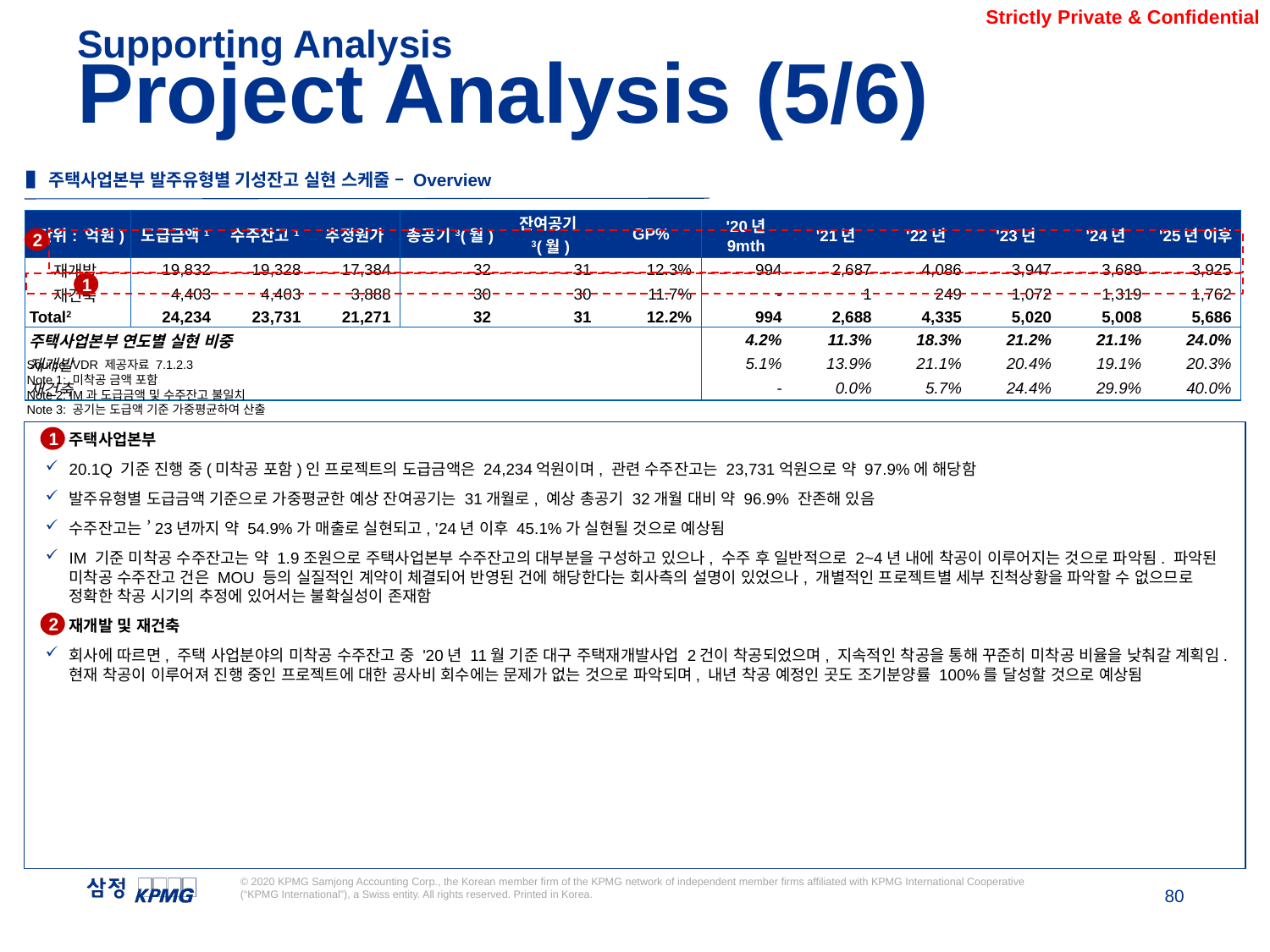

Supporting Analysis
Project Analysis (5/6)
▌주택사업본부 발주유형별 기성잔고 실현 스케줄 – Overview

| (단위: 억원) | 도급금액1 | 수주잔고1 | 추정원가 | 총공기3(월) | 잔여공기3(월) | GP% | '20년 9mth | '21년 | '22년 | '23년 | '24년 | '25년 이후 |
| --- | --- | --- | --- | --- | --- | --- | --- | --- | --- | --- | --- | --- |
| 재개발 | 19,832 | 19,328 | 17,384 | 32 | 31 | 12.3% | 994 | 2,687 | 4,086 | 3,947 | 3,689 | 3,925 |
| 재건축 | 4,403 | 4,403 | 3,888 | 30 | 30 | 11.7% | - | 1 | 249 | 1,072 | 1,319 | 1,762 |
| Total2 | 24,234 | 23,731 | 21,271 | 32 | 31 | 12.2% | 994 | 2,688 | 4,335 | 5,020 | 5,008 | 5,686 |
| 주택사업본부 연도별 실현 비중 |  |  |  |  |  |  | 4.2% | 11.3% | 18.3% | 21.2% | 21.1% | 24.0% |
| 재개발 |  |  |  |  |  |  | 5.1% | 13.9% | 21.1% | 20.4% | 19.1% | 20.3% |
| 재건축 |  |  |  |  |  |  | - | 0.0% | 5.7% | 24.4% | 29.9% | 40.0% |
2

1

Source: VDR 제공자료 7.1.2.3
Note 1: 미착공 금액 포함
Note 2: IM과 도급금액 및 수주잔고 불일치
Note 3: 공기는 도급액 기준 가중평균하여 산출
주택사업본부
20.1Q 기준 진행 중(미착공 포함)인 프로젝트의 도급금액은 24,234억원이며, 관련 수주잔고는 23,731억원으로 약 97.9%에 해당함
발주유형별 도급금액 기준으로 가중평균한 예상 잔여공기는 31개월로, 예상 총공기 32개월 대비 약 96.9% 잔존해 있음
수주잔고는 ’23년까지 약 54.9%가 매출로 실현되고, ’24년 이후 45.1%가 실현될 것으로 예상됨
IM 기준 미착공 수주잔고는 약 1.9조원으로 주택사업본부 수주잔고의 대부분을 구성하고 있으나, 수주 후 일반적으로 2~4년 내에 착공이 이루어지는 것으로 파악됨. 파악된 미착공 수주잔고 건은 MOU 등의 실질적인 계약이 체결되어 반영된 건에 해당한다는 회사측의 설명이 있었으나, 개별적인 프로젝트별 세부 진척상황을 파악할 수 없으므로 정확한 착공 시기의 추정에 있어서는 불확실성이 존재함
재개발 및 재건축
회사에 따르면, 주택 사업분야의 미착공 수주잔고 중 '20년 11월 기준 대구 주택재개발사업 2건이 착공되었으며, 지속적인 착공을 통해 꾸준히 미착공 비율을 낮춰갈 계획임. 현재 착공이 이루어져 진행 중인 프로젝트에 대한 공사비 회수에는 문제가 없는 것으로 파악되며, 내년 착공 예정인 곳도 조기분양률 100%를 달성할 것으로 예상됨
1
2